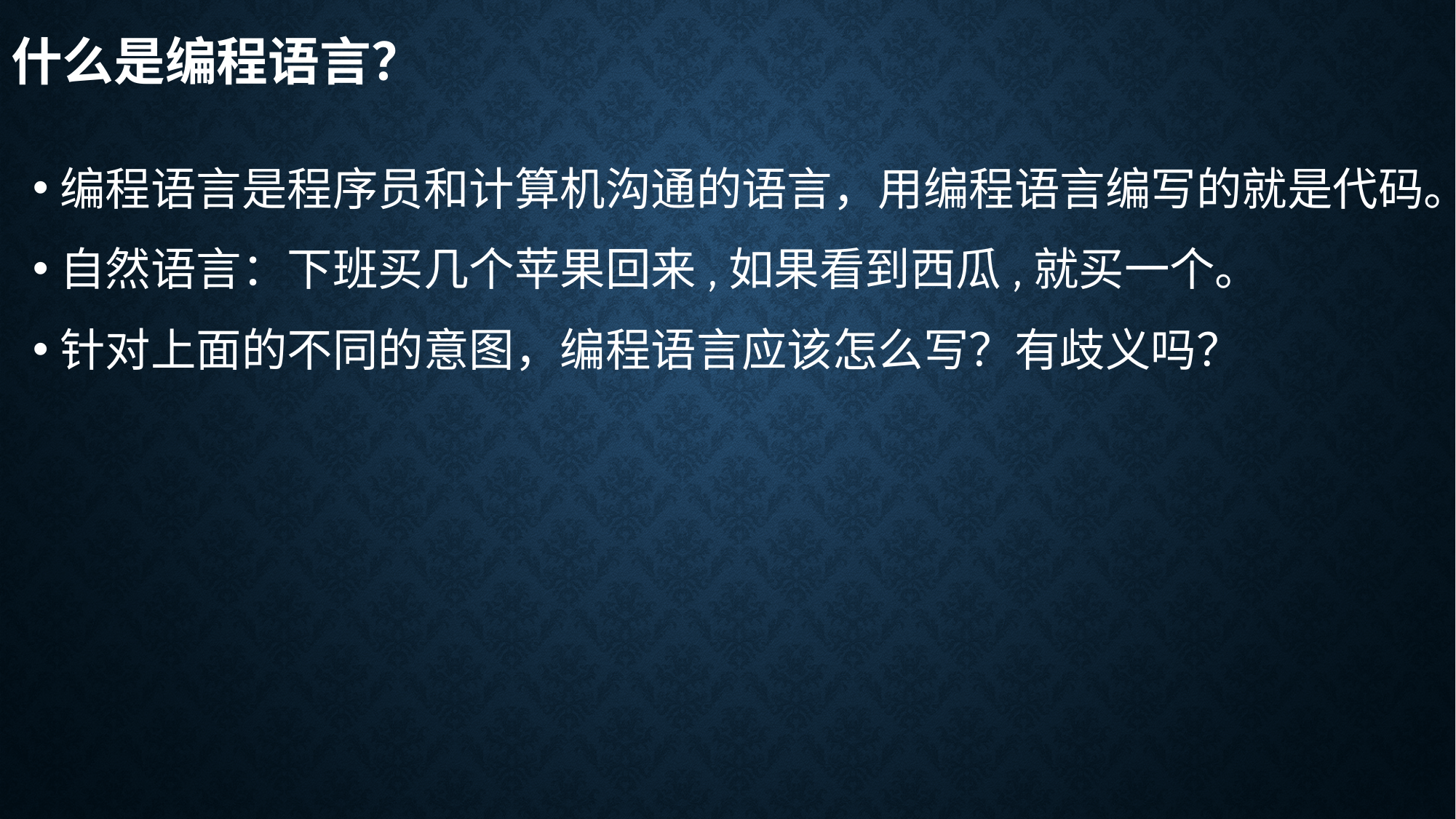

# 什么是编程语言？
编程语言是程序员和计算机沟通的语言，用编程语言编写的就是代码。
自然语言：下班买几个苹果回来,如果看到西瓜,就买一个。
针对上面的不同的意图，编程语言应该怎么写？有歧义吗？